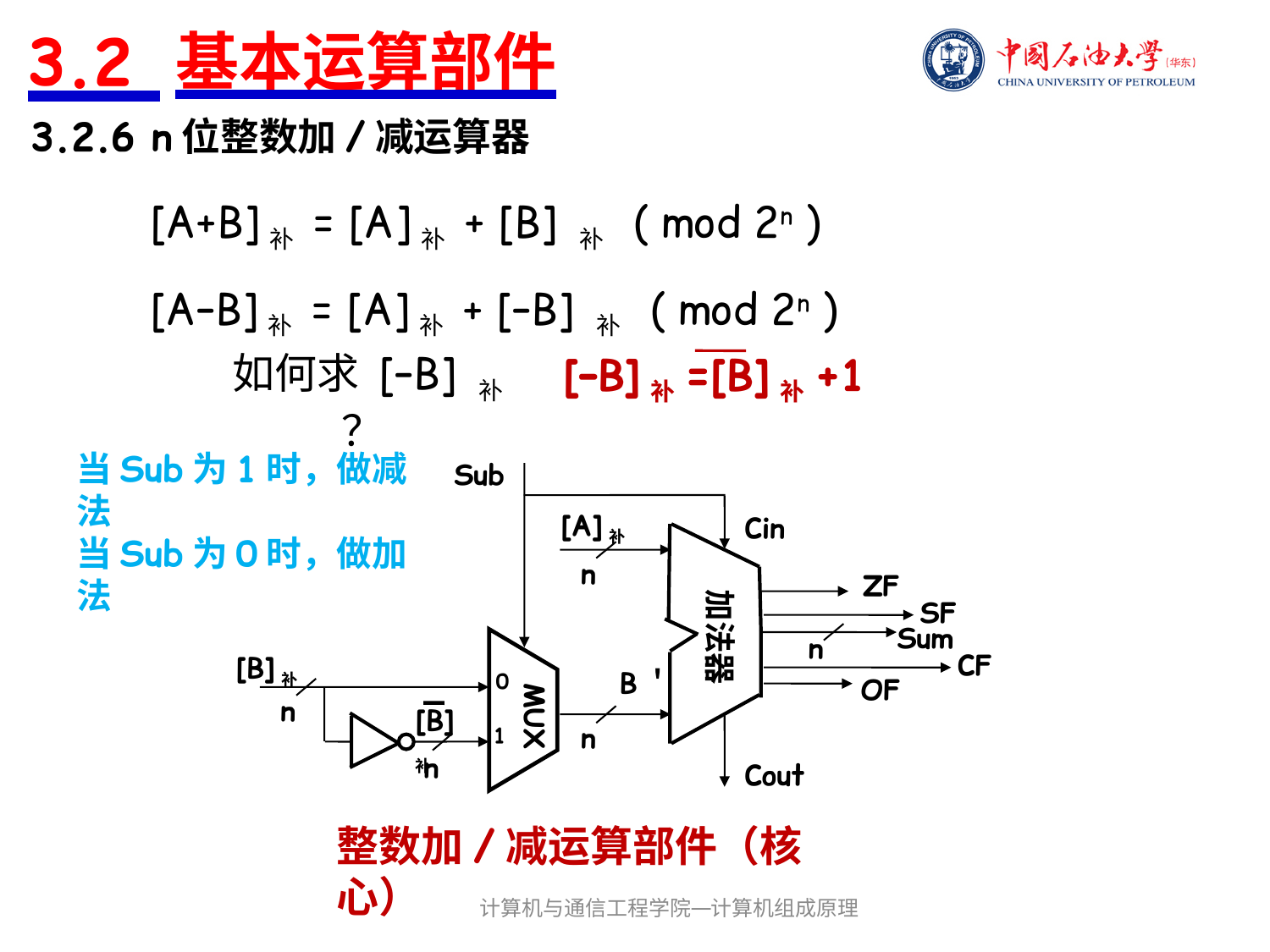

# 3.2 基本运算部件
3.2.6 n位整数加/减运算器

[A+B]补 = [A]补 + [B] 补  ( mod 2n )
[A–B]补 = [A]补 + [–B] 补  ( mod 2n )
 如何求 [–B] 补 ？
[–B]补=[B]补+1

Sub

[A]补
Cin

n
ZF

SF

Sum

加法器

n

CF
[B]补

B＇
0
OF

n

[B] 补
MUX

n

1

n
Cout
整数加/减运算部件（核心）
当Sub为1时，做减法
当Sub为0时，做加法

计算机与通信工程学院—计算机组成原理
33